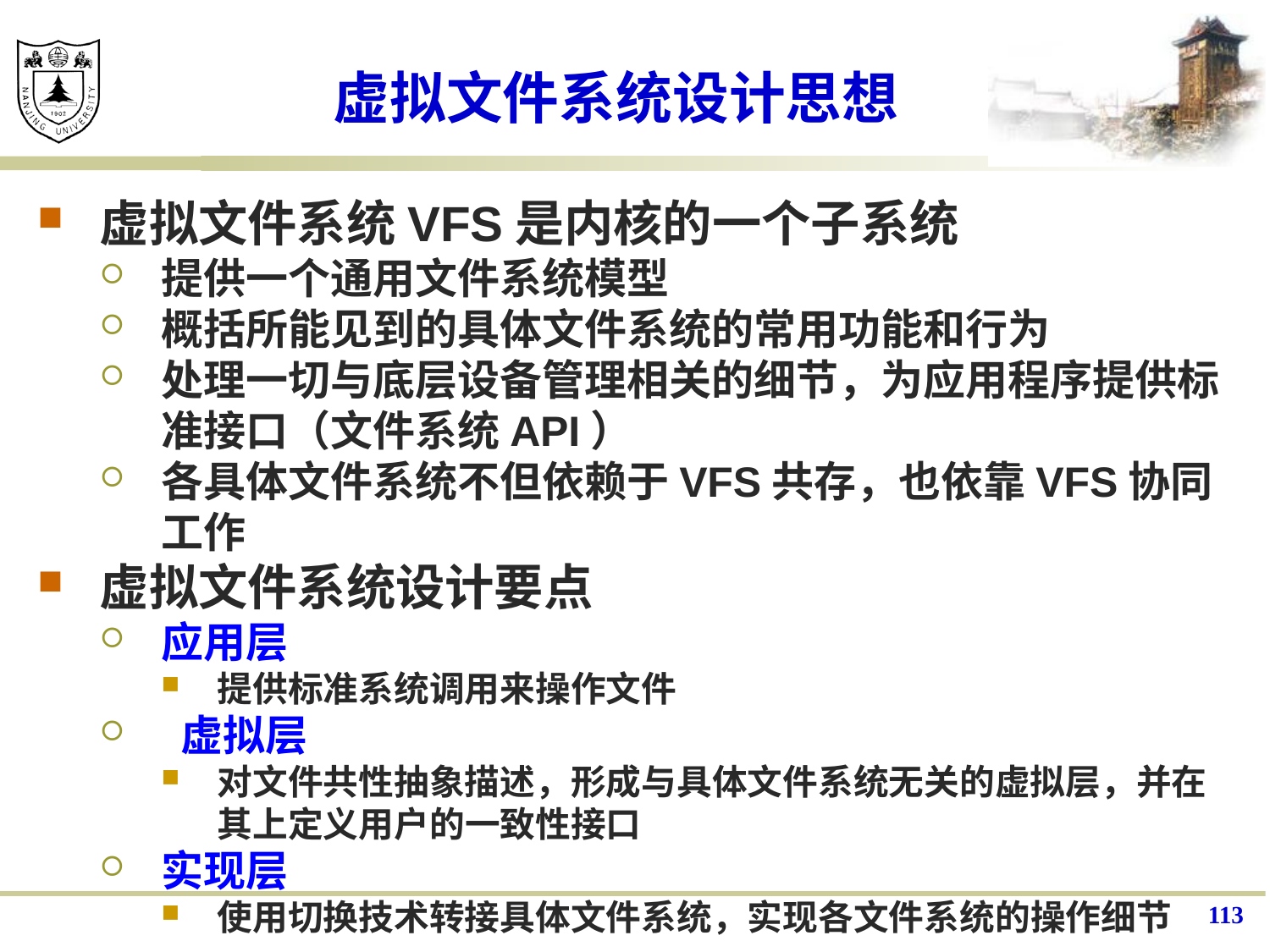

# 虚拟文件系统设计思想
虚拟文件系统VFS是内核的一个子系统
提供一个通用文件系统模型
概括所能见到的具体文件系统的常用功能和行为
处理一切与底层设备管理相关的细节，为应用程序提供标准接口（文件系统API）
各具体文件系统不但依赖于VFS共存，也依靠VFS协同工作
虚拟文件系统设计要点
应用层
提供标准系统调用来操作文件
 虚拟层
对文件共性抽象描述，形成与具体文件系统无关的虚拟层，并在其上定义用户的一致性接口
实现层
使用切换技术转接具体文件系统，实现各文件系统的操作细节
113